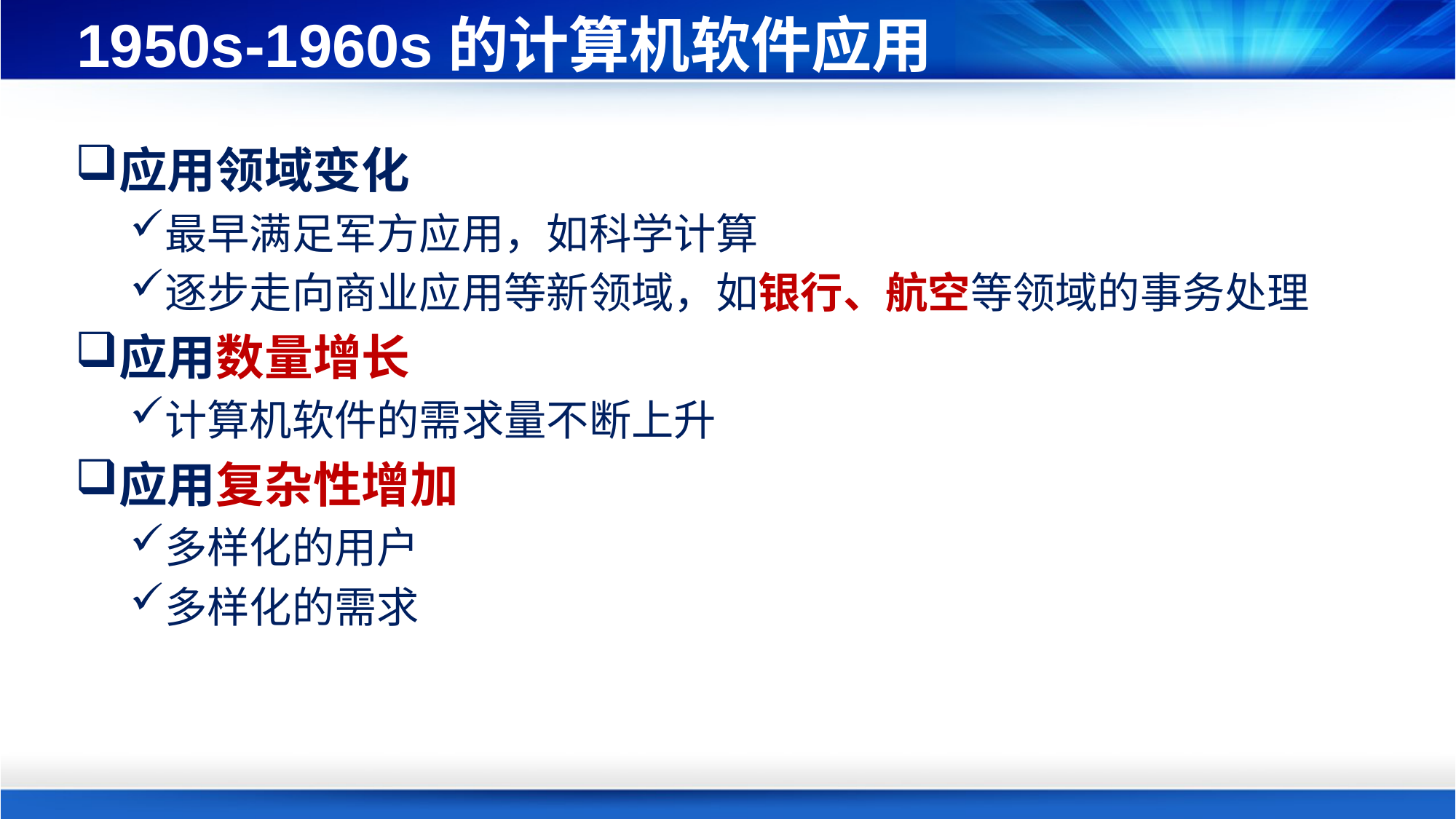

# 1950s-1960s的计算机软件应用
应用领域变化
最早满足军方应用，如科学计算
逐步走向商业应用等新领域，如银行、航空等领域的事务处理
应用数量增长
计算机软件的需求量不断上升
应用复杂性增加
多样化的用户
多样化的需求